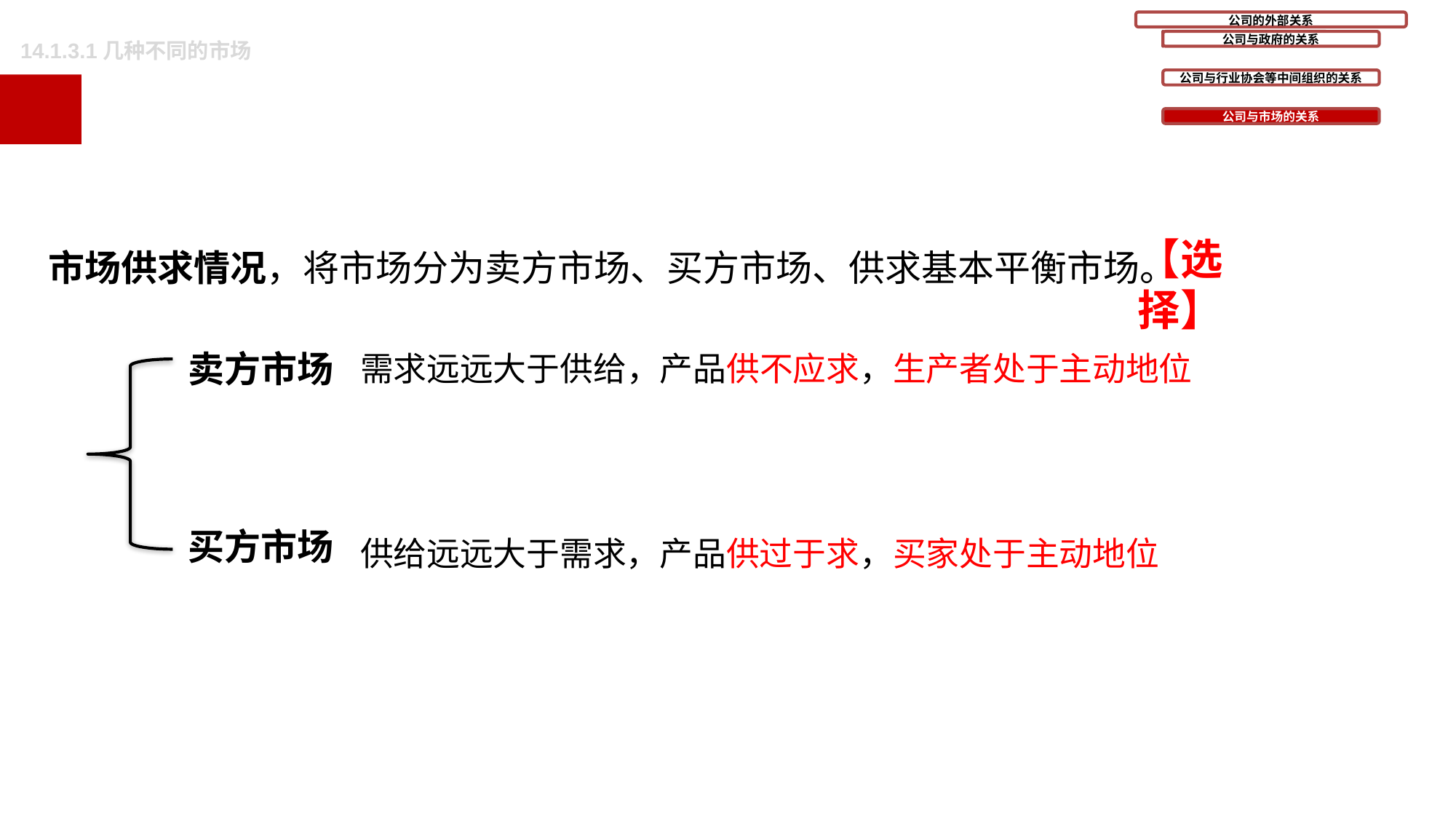

公司与行业协会等中间组织的关系
公司与政府的关系
公司的外部关系
公司与市场的关系
14.1.3.1几种不同的市场
市场供求情况，将市场分为卖方市场、买方市场、供求基本平衡市场。
【选择】
卖方市场
需求远远大于供给，产品供不应求，生产者处于主动地位

买方市场
供给远远大于需求，产品供过于求，买家处于主动地位